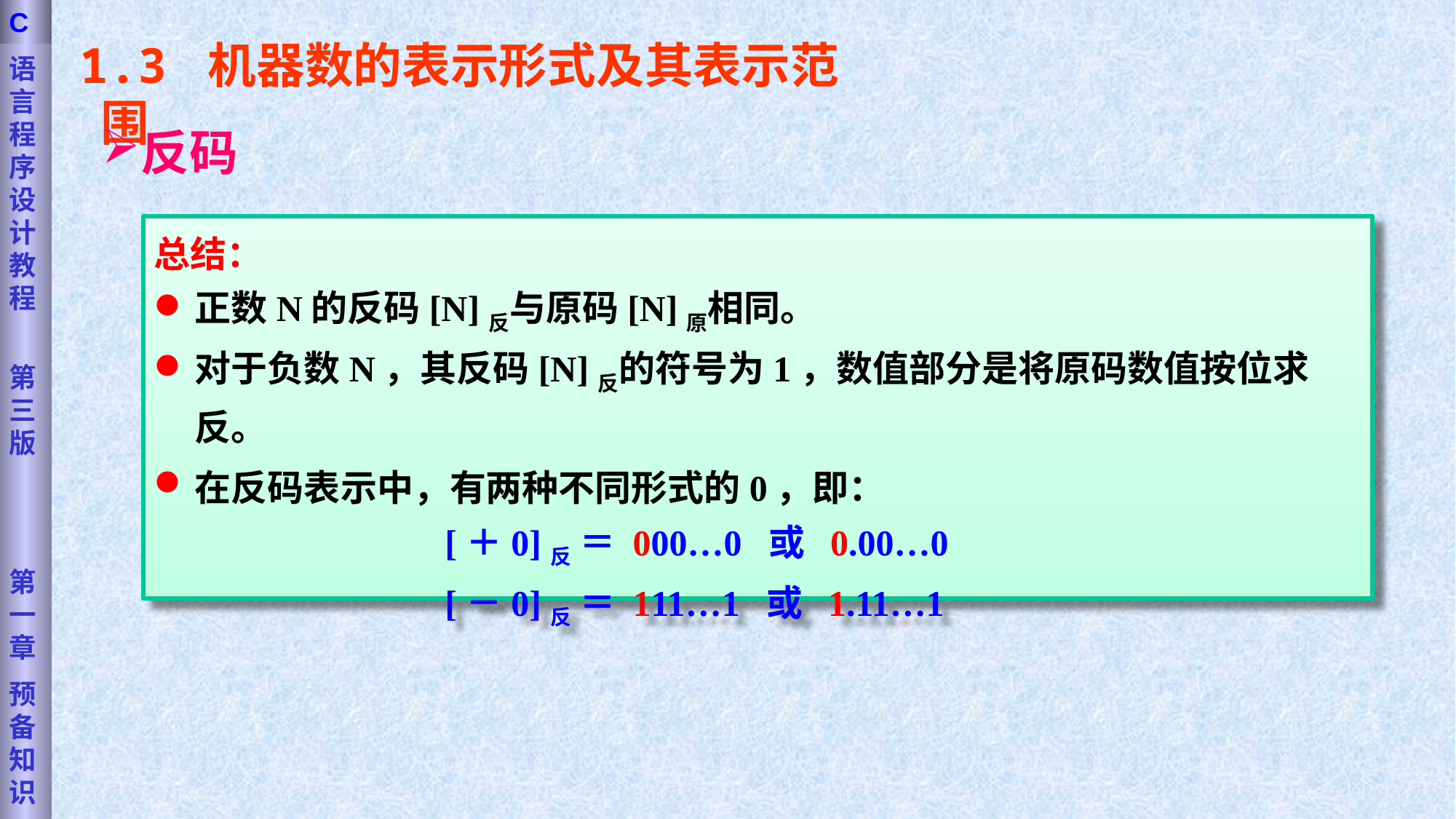

语言程序设计教程
第三版

第一章
预备知识
C
1.3 机器数的表示形式及其表示范围
反码

总结：
正数N的反码[N]反与原码[N]原相同。
对于负数N，其反码[N]反的符号为1，数值部分是将原码数值按位求反。
在反码表示中，有两种不同形式的0，即：
                          [＋0]反 ＝ 000…0  或  0.00…0
                          [－0]反 ＝ 111…1  或  1.11…1